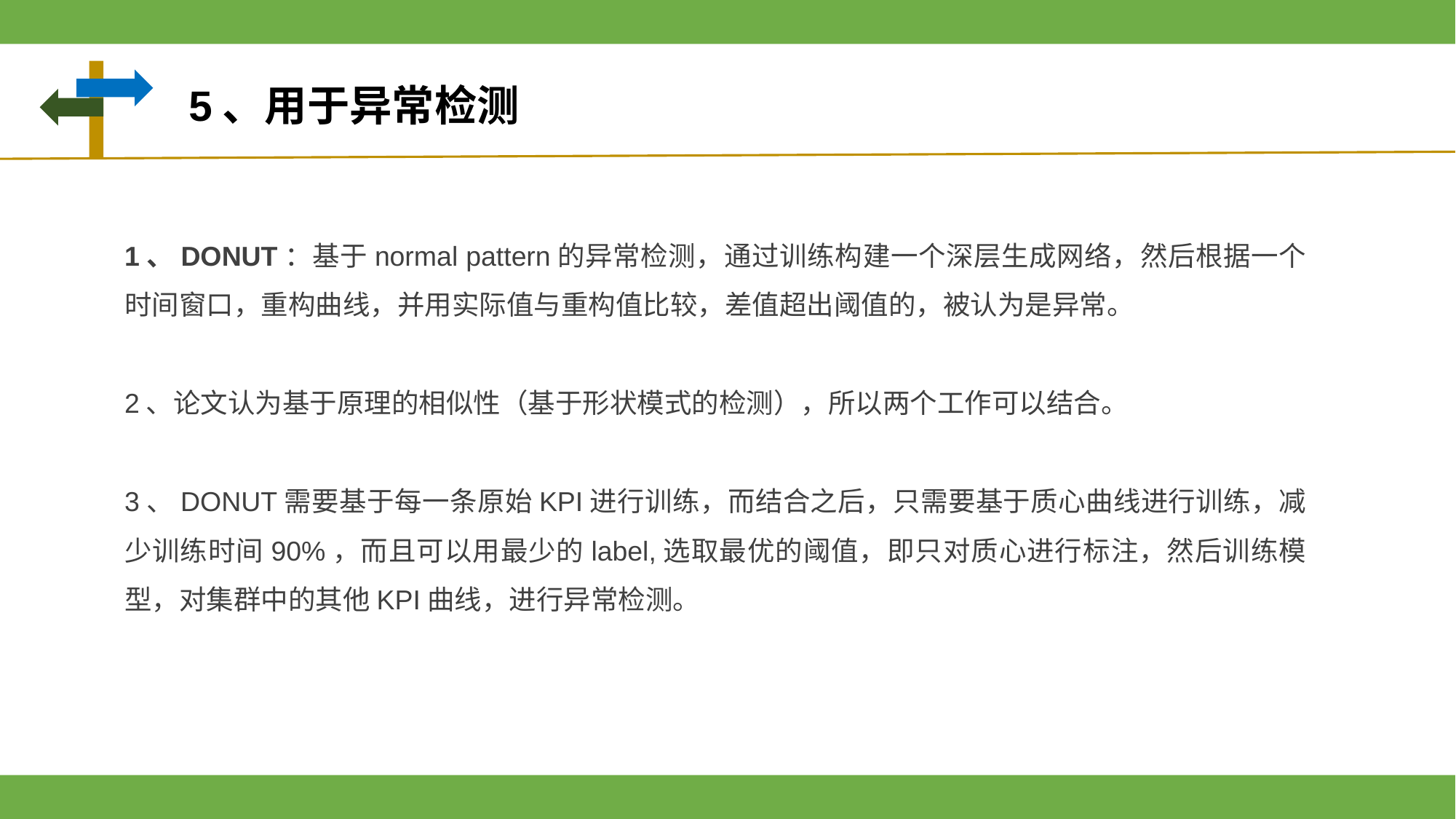

5、用于异常检测

1、DONUT：基于normal pattern的异常检测，通过训练构建一个深层生成网络，然后根据一个时间窗口，重构曲线，并用实际值与重构值比较，差值超出阈值的，被认为是异常。

2、论文认为基于原理的相似性（基于形状模式的检测），所以两个工作可以结合。

3、DONUT需要基于每一条原始KPI进行训练，而结合之后，只需要基于质心曲线进行训练，减少训练时间90%，而且可以用最少的label,选取最优的阈值，即只对质心进行标注，然后训练模型，对集群中的其他KPI曲线，进行异常检测。